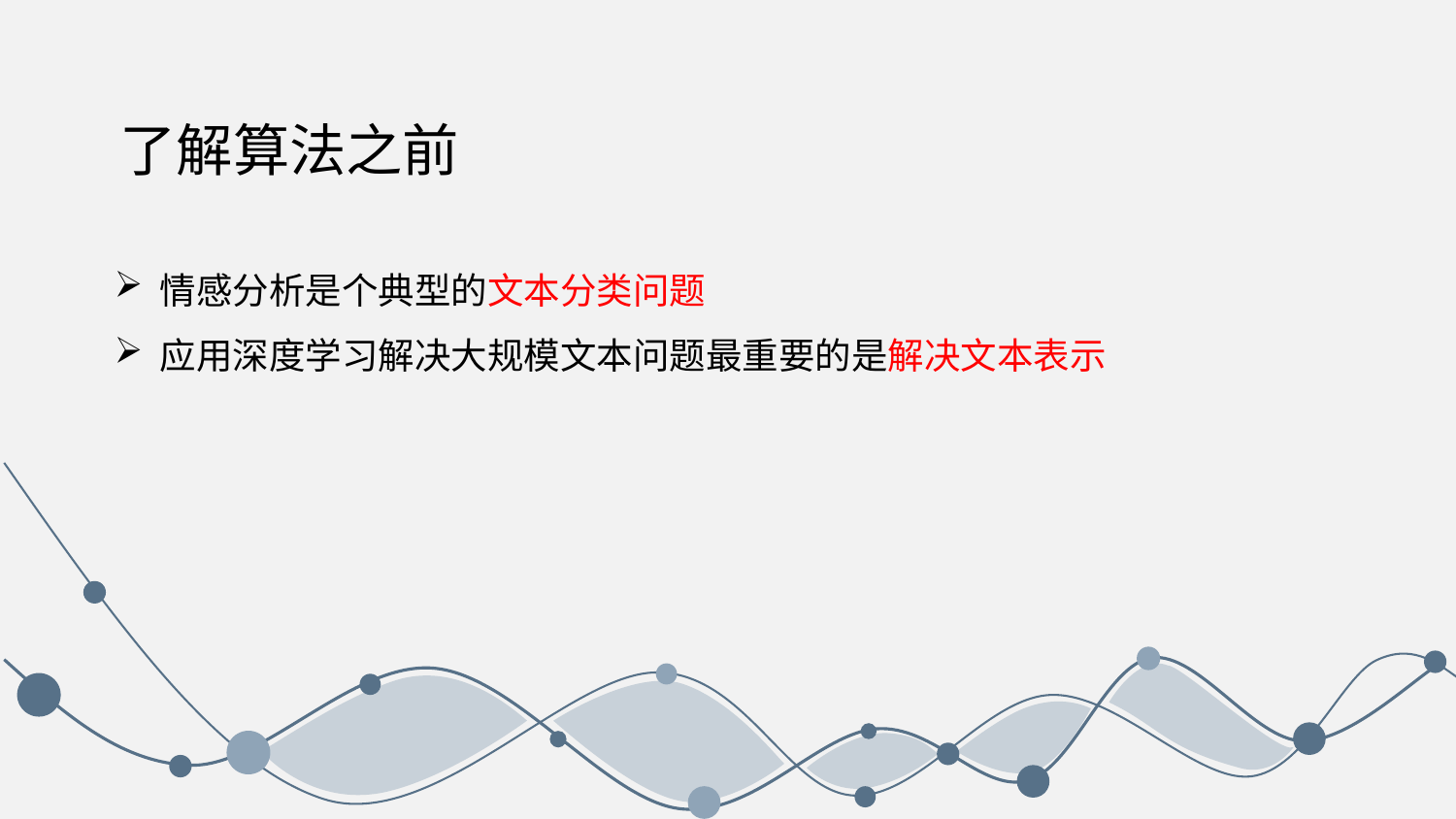

了解算法之前
情感分析是个典型的文本分类问题
应用深度学习解决大规模文本问题最重要的是解决文本表示